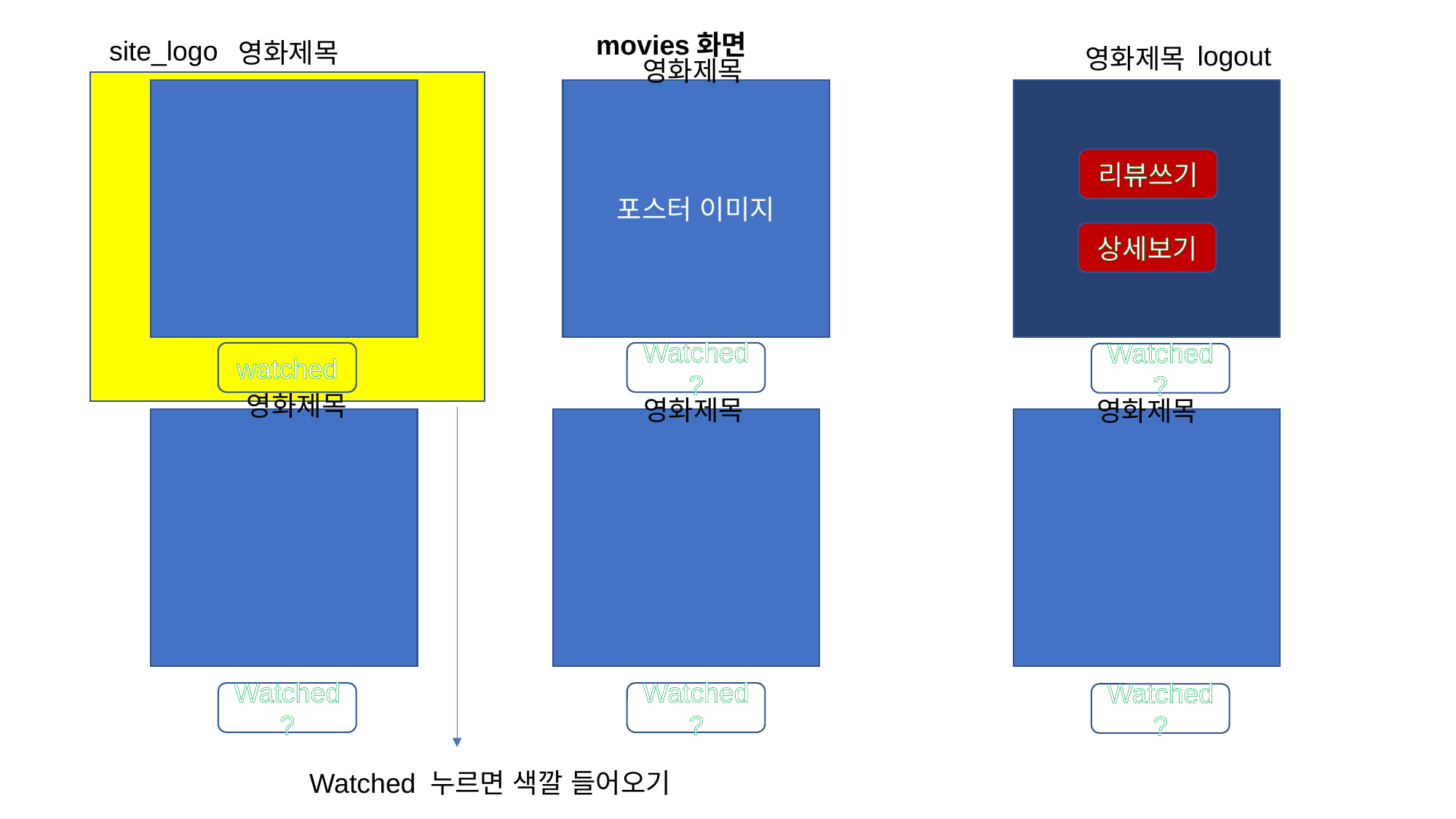

movies화면
site_logo
영화제목
logout
영화제목
영화제목

포스터 이미지

리뷰쓰기
상세보기
watched
Watched?
Watched?
영화제목
영화제목
영화제목

Watched?
Watched?
Watched?
Watched 누르면 색깔 들어오기